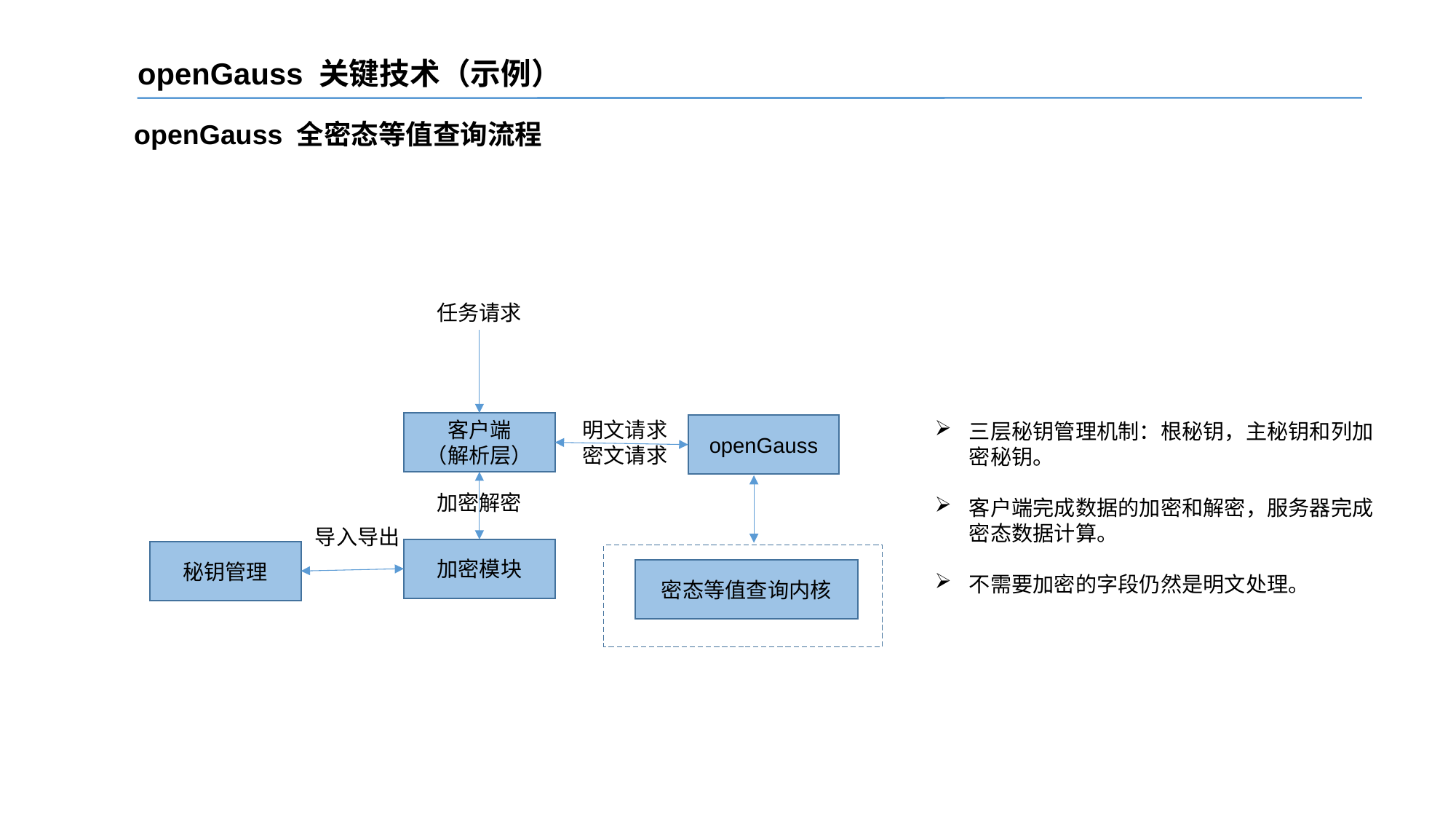

openGauss 关键技术（示例）
openGauss 全密态等值查询流程
任务请求
明文请求
密文请求
客户端
（解析层）
三层秘钥管理机制：根秘钥，主秘钥和列加密秘钥。

客户端完成数据的加密和解密，服务器完成密态数据计算。

不需要加密的字段仍然是明文处理。
openGauss
加密解密
导入导出
加密模块
秘钥管理

密态等值查询内核